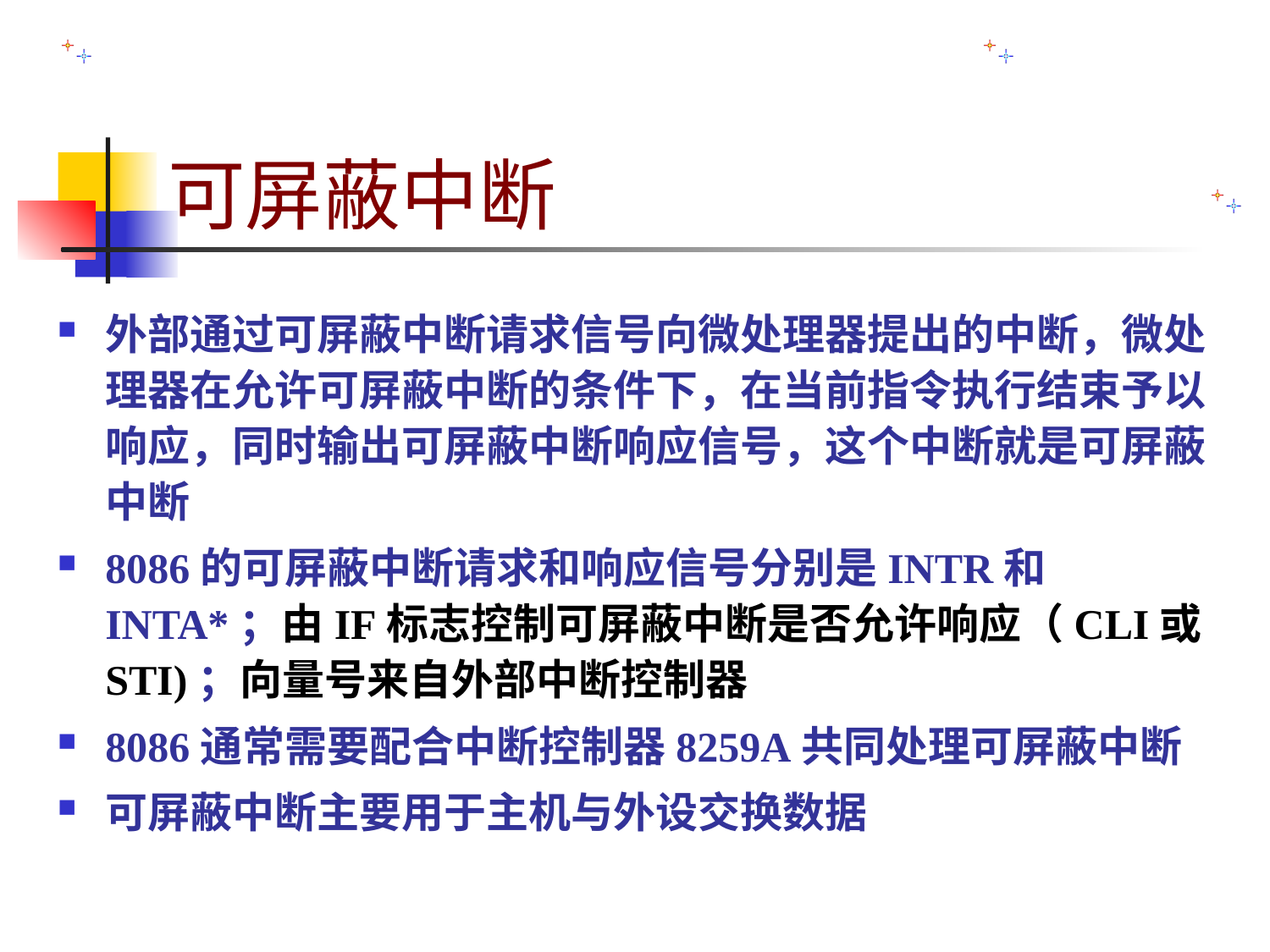

可屏蔽中断
外部通过可屏蔽中断请求信号向微处理器提出的中断，微处理器在允许可屏蔽中断的条件下，在当前指令执行结束予以响应，同时输出可屏蔽中断响应信号，这个中断就是可屏蔽中断
8086的可屏蔽中断请求和响应信号分别是INTR和INTA*；由IF标志控制可屏蔽中断是否允许响应（CLI或STI)；向量号来自外部中断控制器
8086通常需要配合中断控制器8259A共同处理可屏蔽中断
可屏蔽中断主要用于主机与外设交换数据